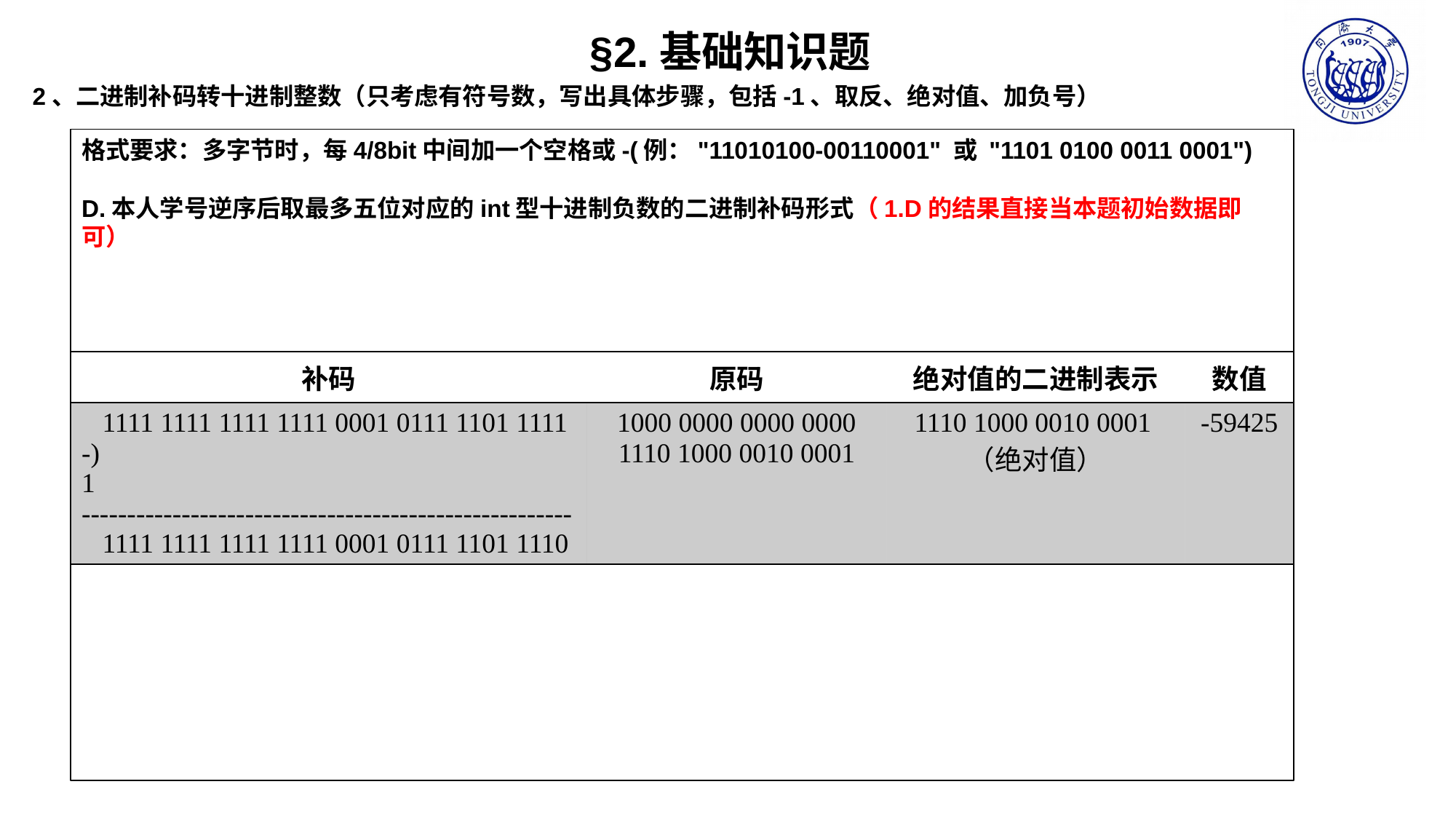

§2.基础知识题
2、二进制补码转十进制整数（只考虑有符号数，写出具体步骤，包括-1、取反、绝对值、加负号）
格式要求：多字节时，每4/8bit中间加一个空格或-(例："11010100-00110001" 或 "1101 0100 0011 0001")

D.本人学号逆序后取最多五位对应的int型十进制负数的二进制补码形式（1.D的结果直接当本题初始数据即可）
| 补码 | 原码 | 绝对值的二进制表示 | 数值 |
| --- | --- | --- | --- |
| 1111 1111 1111 1111 0001 0111 1101 1111 -) 1 ------------------------------------------------------ 1111 1111 1111 1111 0001 0111 1101 1110 | 1000 0000 0000 0000 1110 1000 0010 0001 | 1110 1000 0010 0001（绝对值） | -59425 |